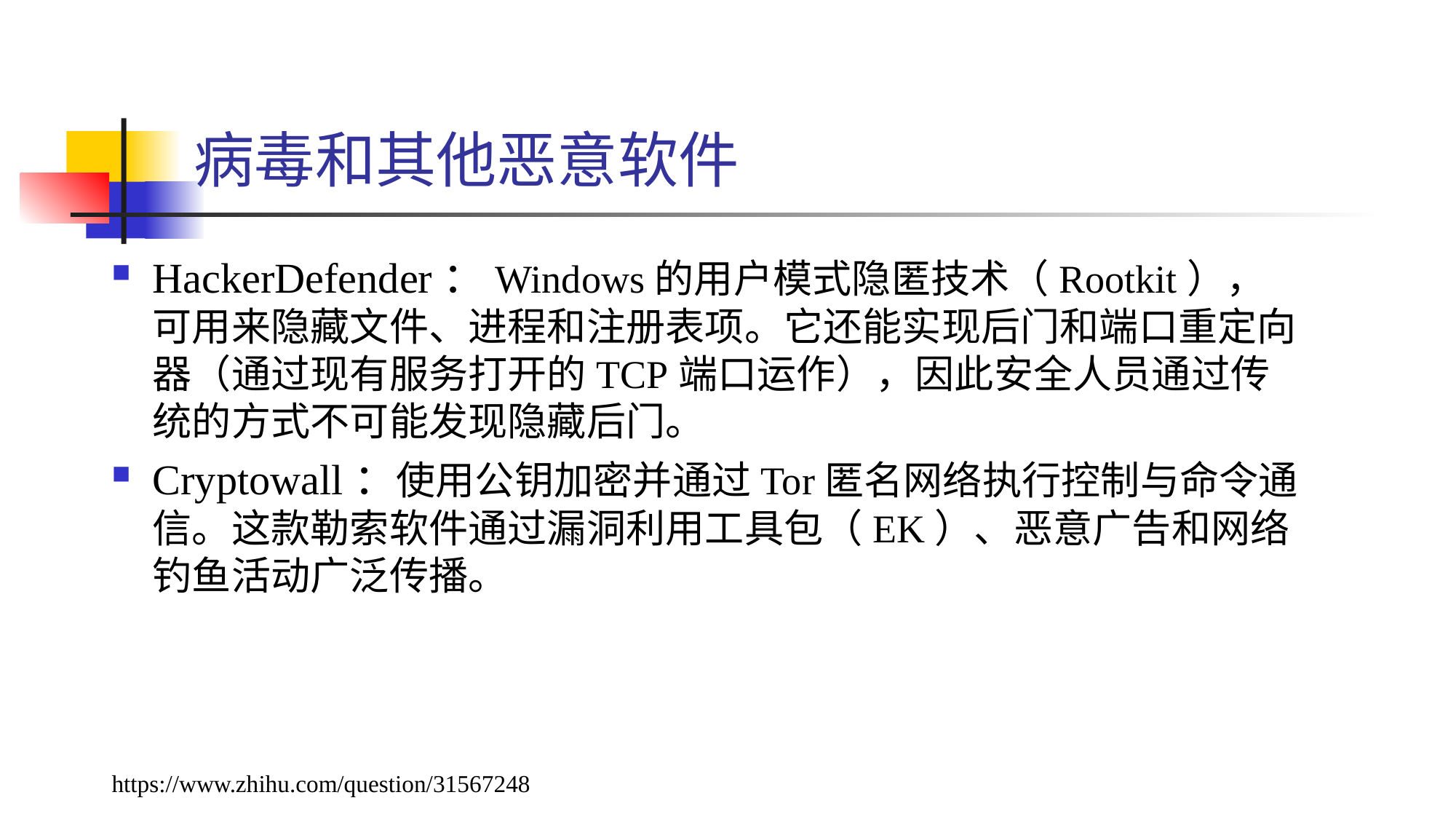

# 病毒和其他恶意软件
HackerDefender：Windows的用户模式隐匿技术（Rootkit），可用来隐藏文件、进程和注册表项。它还能实现后门和端口重定向器（通过现有服务打开的TCP端口运作），因此安全人员通过传统的方式不可能发现隐藏后门。
Cryptowall：使用公钥加密并通过Tor匿名网络执行控制与命令通信。这款勒索软件通过漏洞利用工具包（EK）、恶意广告和网络钓鱼活动广泛传播。

https://www.zhihu.com/question/31567248